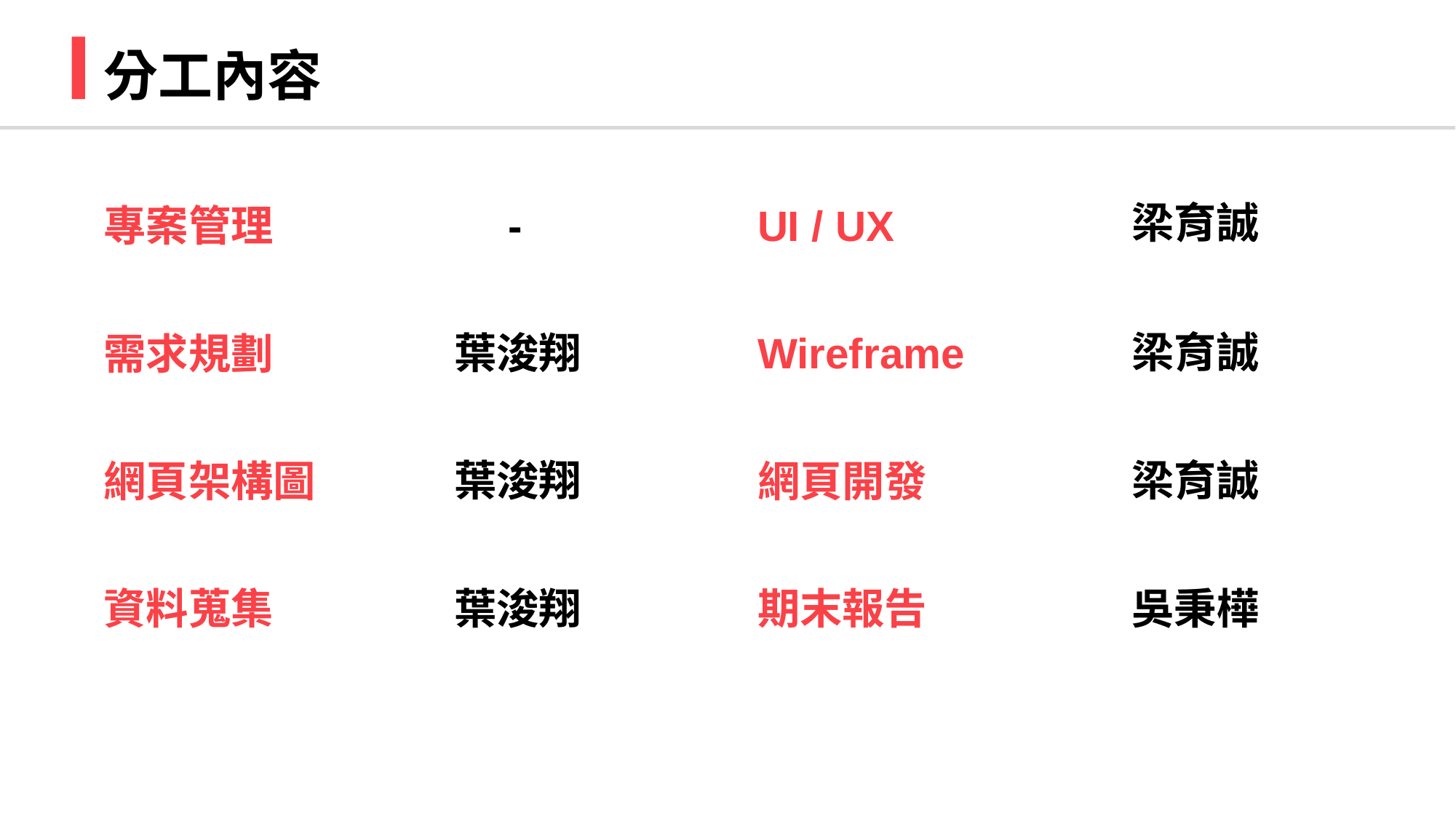

分工內容

梁育誠
-
UI / UX
專案管理
梁育誠
葉浚翔
Wireframe
需求規劃
葉浚翔
梁育誠
網頁架構圖
網頁開發
葉浚翔
期末報告
吳秉樺
資料蒐集